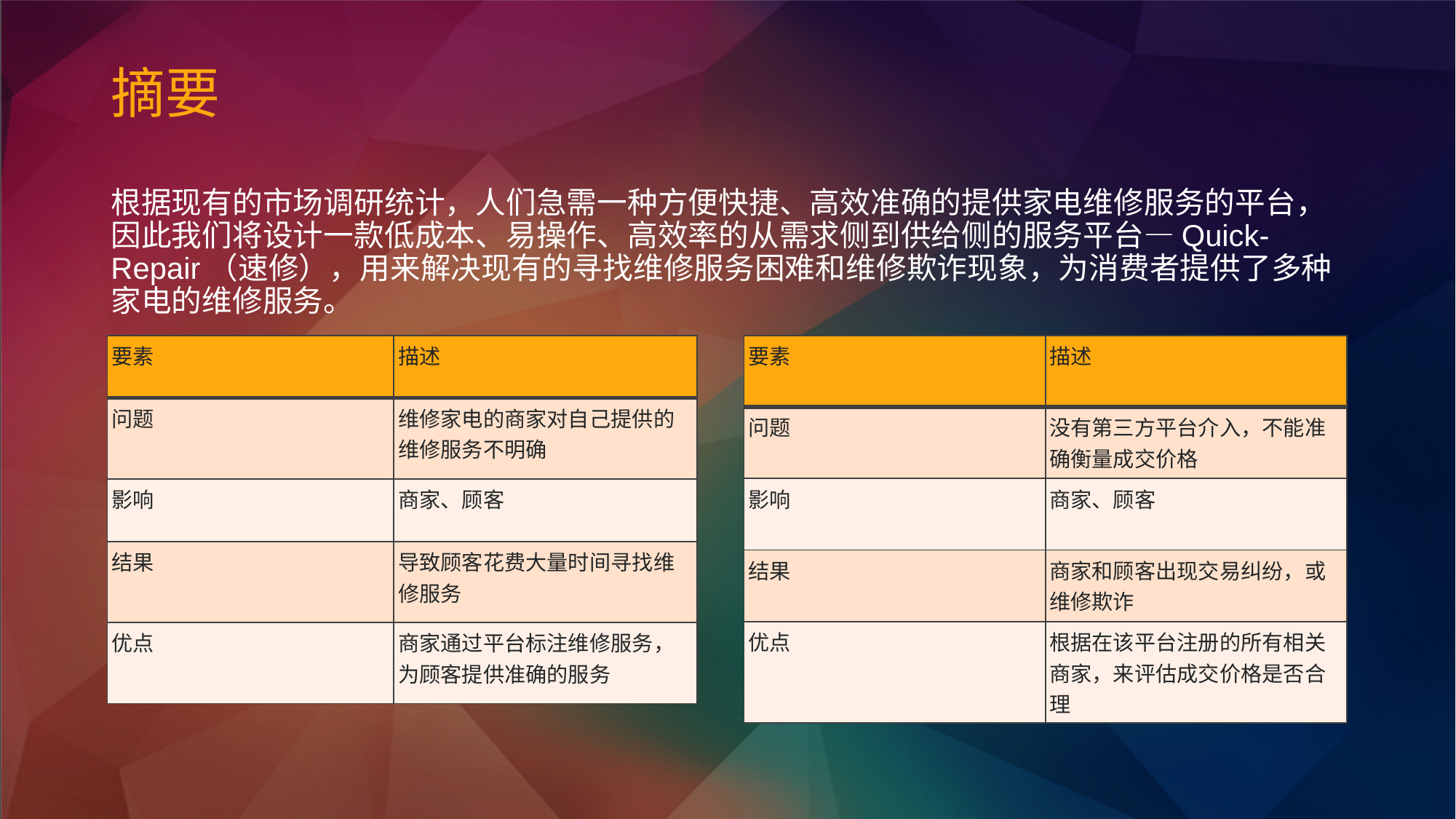

# 摘要
根据现有的市场调研统计，人们急需一种方便快捷、高效准确的提供家电维修服务的平台，因此我们将设计一款低成本、易操作、高效率的从需求侧到供给侧的服务平台—Quick-Repair（速修），用来解决现有的寻找维修服务困难和维修欺诈现象，为消费者提供了多种家电的维修服务。
| 要素 | 描述 |
| --- | --- |
| 问题 | 没有第三方平台介入，不能准确衡量成交价格 |
| 影响 | 商家、顾客 |
| 结果 | 商家和顾客出现交易纠纷，或维修欺诈 |
| 优点 | 根据在该平台注册的所有相关商家，来评估成交价格是否合理 |
| 要素 | 描述 |
| --- | --- |
| 问题 | 维修家电的商家对自己提供的维修服务不明确 |
| 影响 | 商家、顾客 |
| 结果 | 导致顾客花费大量时间寻找维修服务 |
| 优点 | 商家通过平台标注维修服务，为顾客提供准确的服务 |